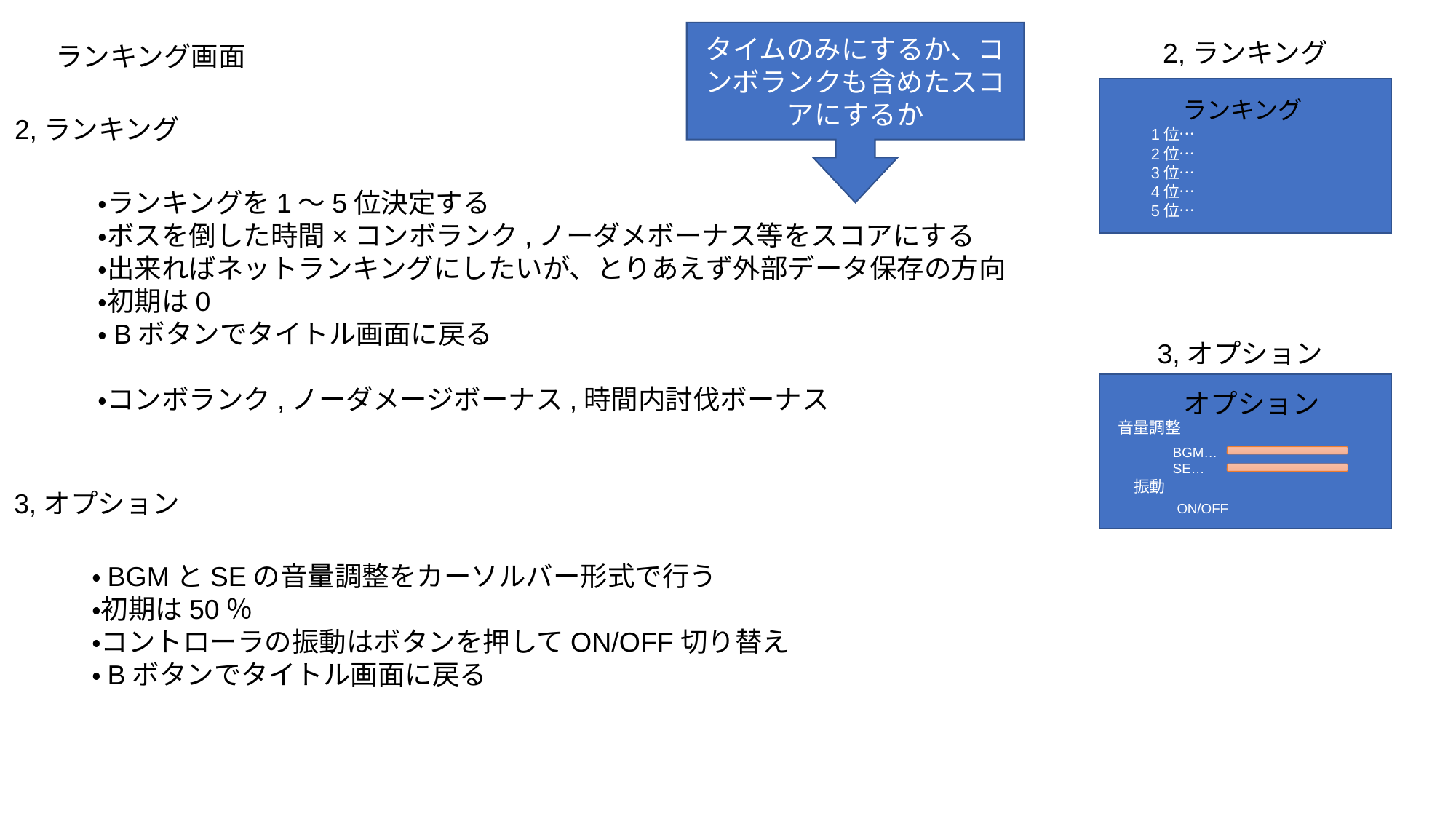

タイムのみにするか、コンボランクも含めたスコアにするか
2,ランキング
ランキング画面

ランキング
2,ランキング
1位…
2位…
3位…
4位…
5位…
・ランキングを1～5位決定する
・ボスを倒した時間×コンボランク,ノーダメボーナス等をスコアにする
・出来ればネットランキングにしたいが、とりあえず外部データ保存の方向
・初期は0
・Bボタンでタイトル画面に戻る

・コンボランク,ノーダメージボーナス,時間内討伐ボーナス
3,オプション

オプション
音量調整
BGM…
SE…

振動
3,オプション
ON/OFF
・BGMとSEの音量調整をカーソルバー形式で行う
・初期は50％
・コントローラの振動はボタンを押してON/OFF切り替え
・Bボタンでタイトル画面に戻る